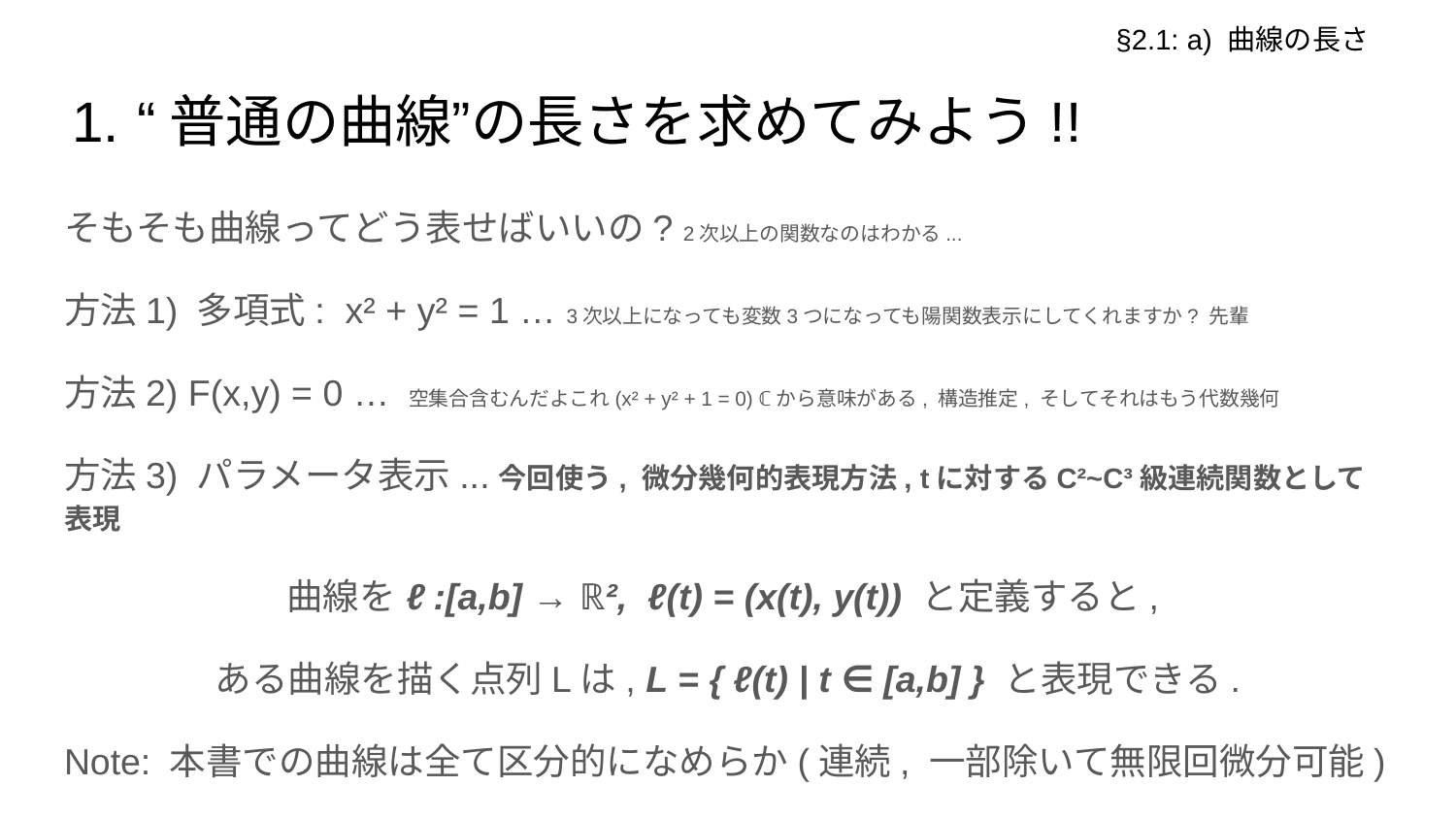

§2.1: a) 曲線の長さ
# “普通の曲線”の長さを求めてみよう!!
そもそも曲線ってどう表せばいいの? 2次以上の関数なのはわかる...
方法1) 多項式:  x² + y² = 1 … 3次以上になっても変数3つになっても陽関数表示にしてくれますか? 先輩
方法2) F(x,y) = 0 … 空集合含むんだよこれ(x² + y² + 1 = 0) ℂから意味がある, 構造推定, そしてそれはもう代数幾何
方法3) パラメータ表示...今回使う, 微分幾何的表現方法, tに対するC²~C³級連続関数として表現
曲線を ℓ:[a,b] → ℝ²,  ℓ(t) = (x(t), y(t)) と定義すると,
ある曲線を描く点列Lは, L = { ℓ(t) | t ∈ [a,b] } と表現できる.
Note: 本書での曲線は全て区分的になめらか(連続, 一部除いて無限回微分可能)